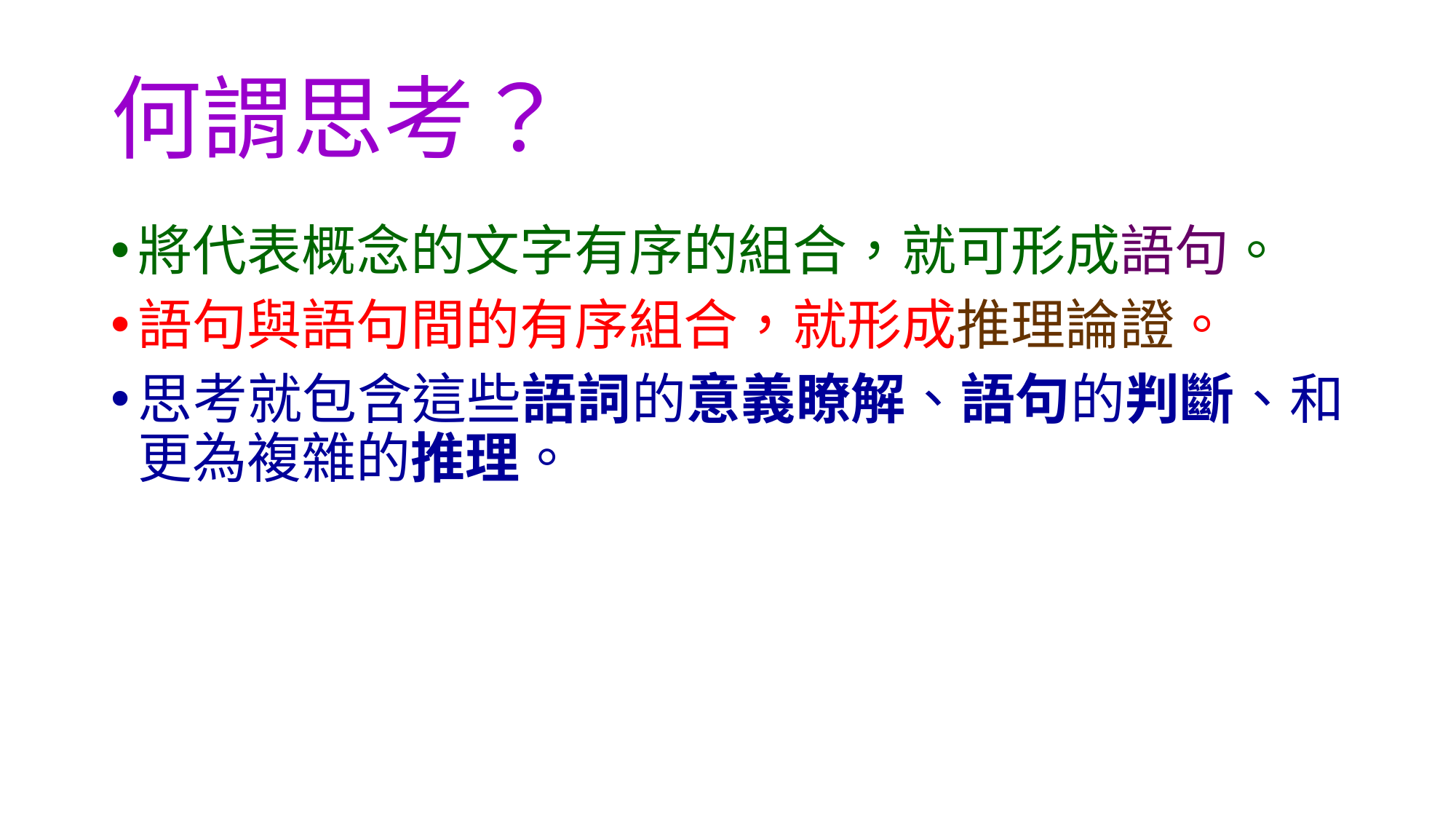

# 何謂思考？
將代表概念的文字有序的組合，就可形成語句。
語句與語句間的有序組合，就形成推理論證。
思考就包含這些語詞的意義瞭解、語句的判斷、和更為複雜的推理。